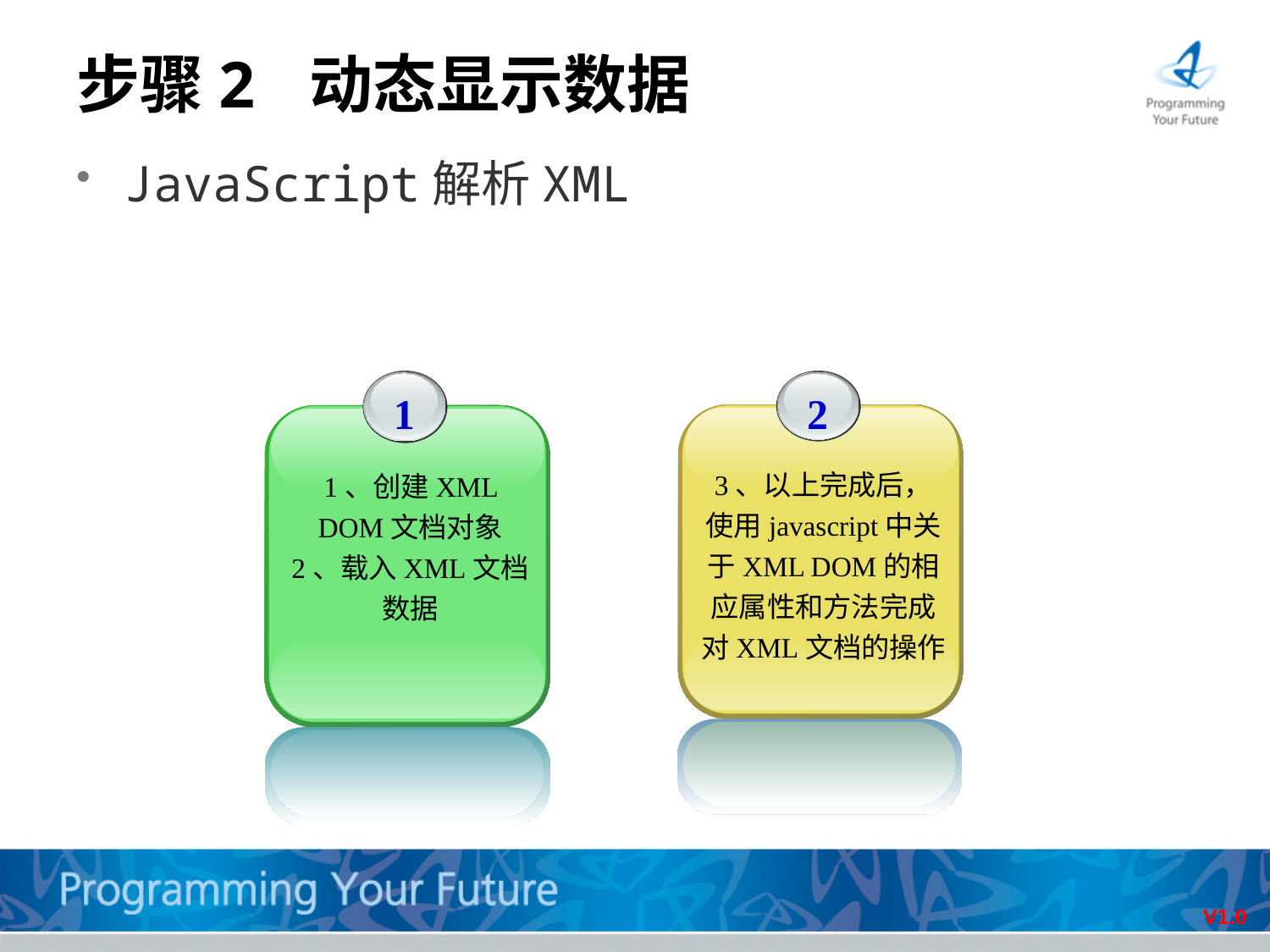

# 步骤2 动态显示数据
JavaScript解析XML

1

1、创建XML DOM文档对象
2、载入XML文档数据

2

3、以上完成后，使用javascript中关于XML DOM的相应属性和方法完成对XML文档的操作